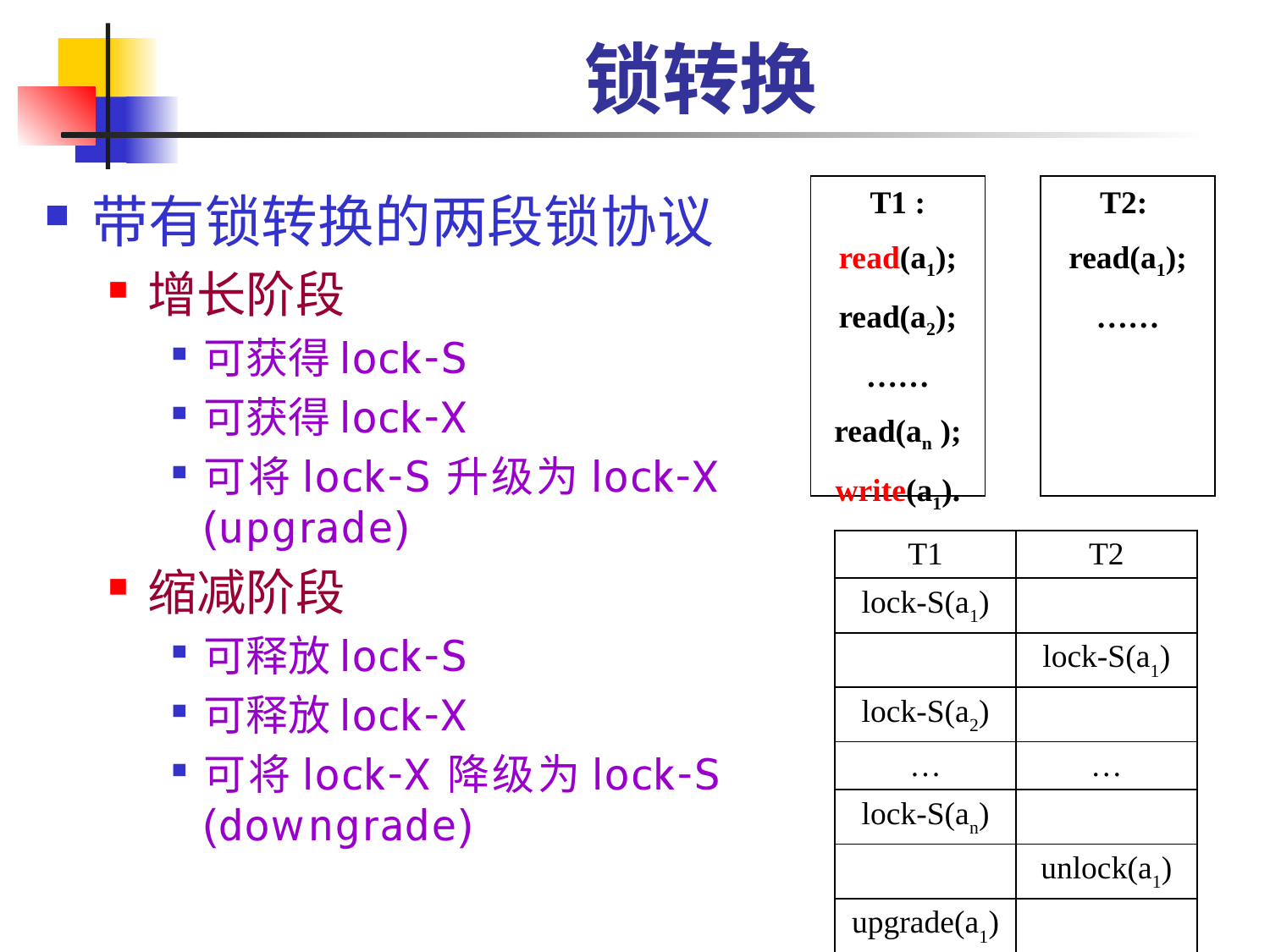

# 锁转换
T1 :
read(a1);
read(a2);
……
read(an );
write(a1).
T2:
read(a1);
……
带有锁转换的两段锁协议
增长阶段
可获得lock-S
可获得lock-X
可将lock-S升级为lock-X (upgrade)
缩减阶段
可释放lock-S
可释放lock-X
可将lock-X降级为lock-S (downgrade)
| T1 | T2 |
| --- | --- |
| lock-S(a1) |  |
|  | lock-S(a1) |
| lock-S(a2) |  |
| … | … |
| lock-S(an) |  |
|  | unlock(a1) |
| upgrade(a1) |  |